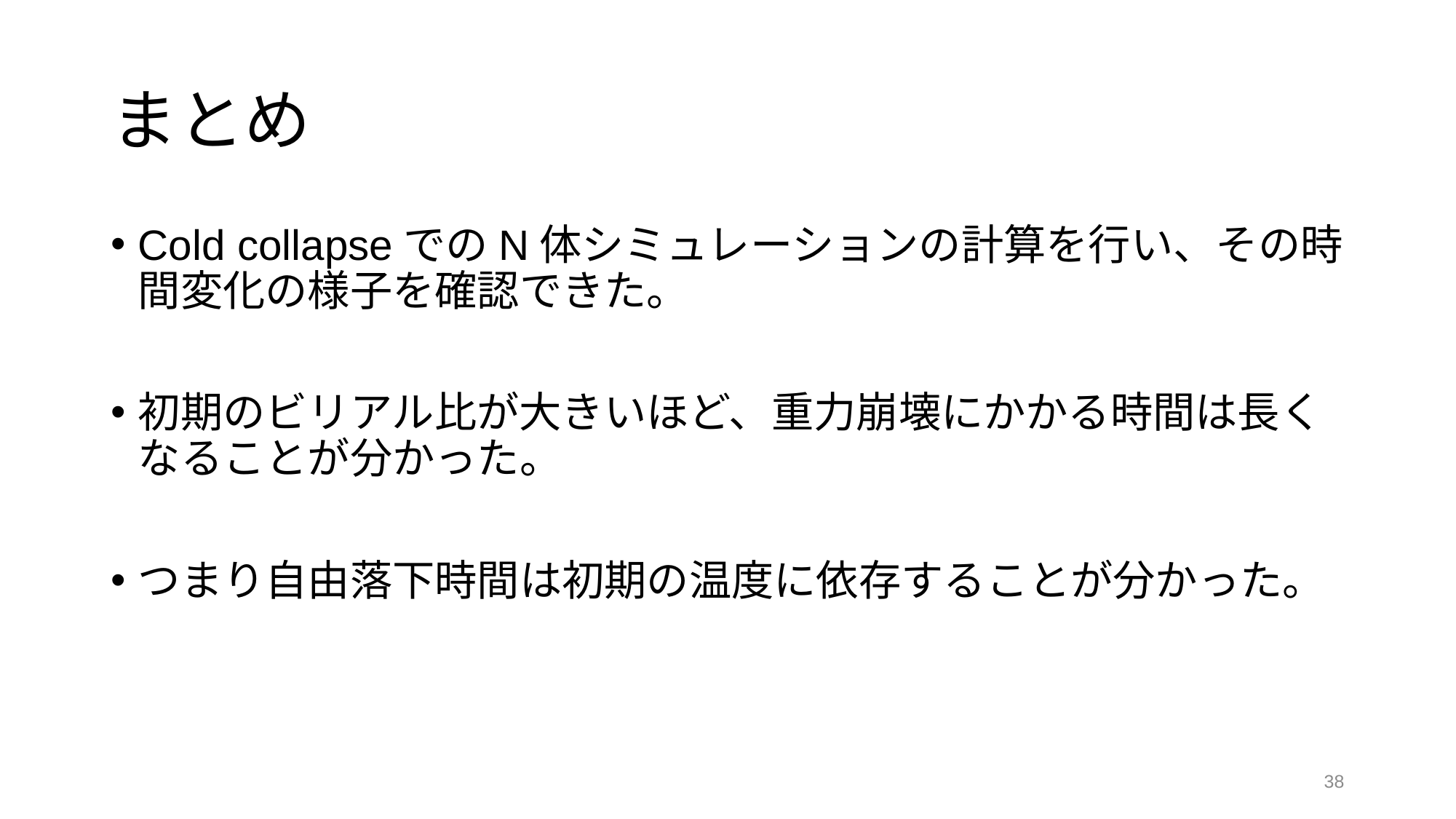

# まとめ
Cold collapseでのN体シミュレーションの計算を行い、その時間変化の様子を確認できた。

初期のビリアル比が大きいほど、重力崩壊にかかる時間は長くなることが分かった。

つまり自由落下時間は初期の温度に依存することが分かった。
38